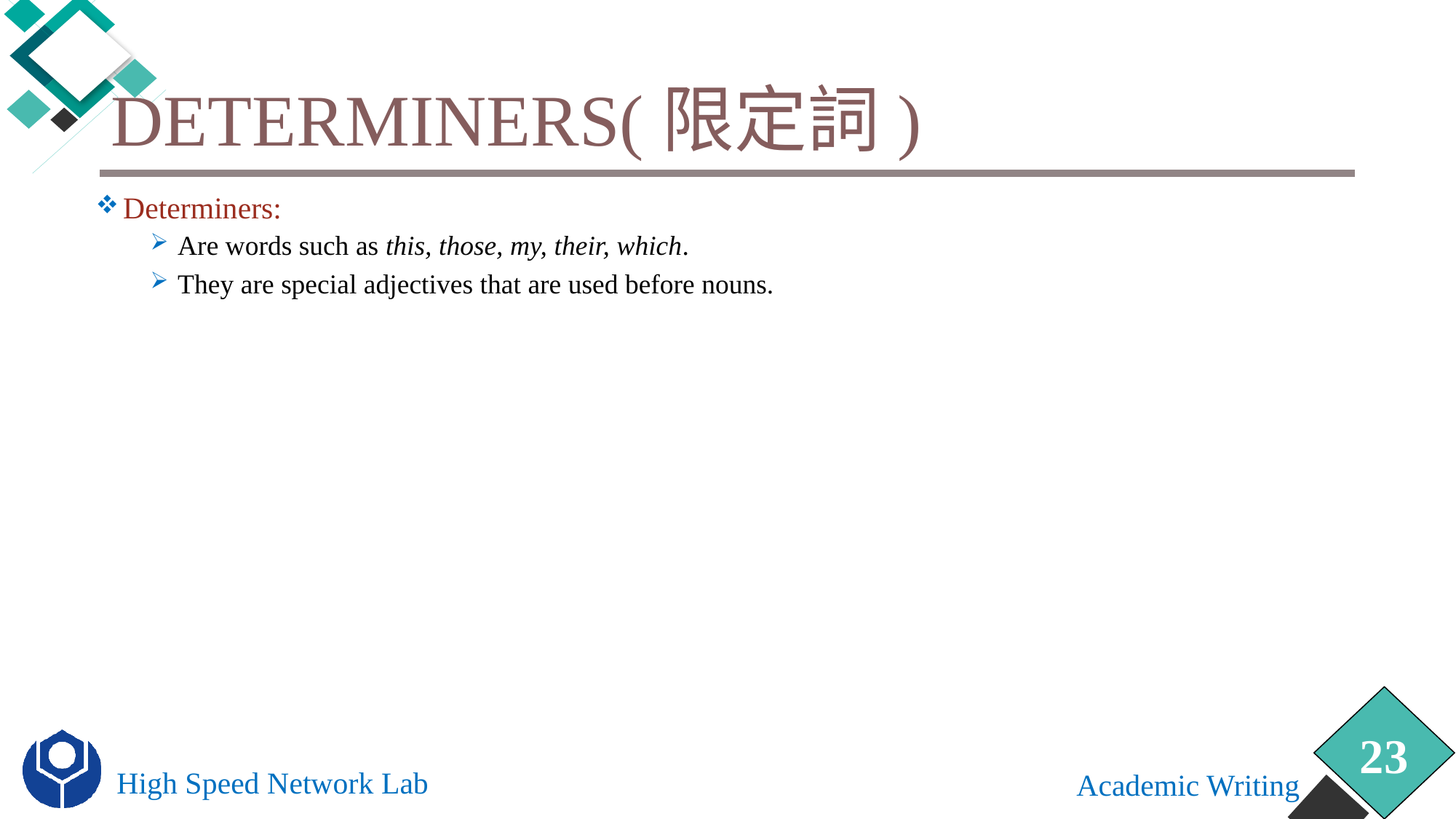

# Determiners(限定詞)
Determiners:
Are words such as this, those, my, their, which.
They are special adjectives that are used before nouns.